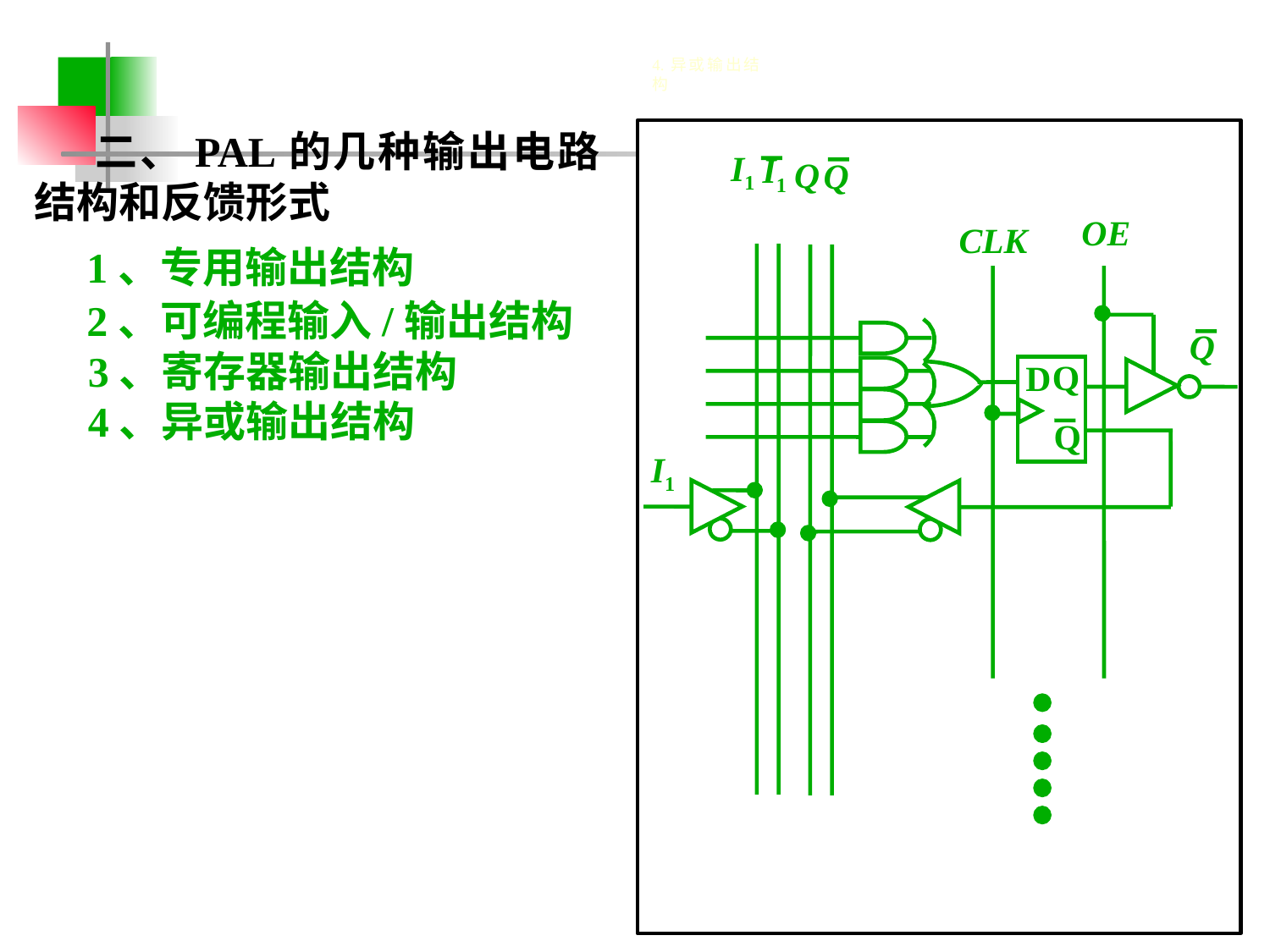

# 4.异或输出结构
    二、PAL的几种输出电路结构和反馈形式

I1
I1
Q
Q

OE
CLK

Q

Q
D

Q

I1

    1、专用输出结构

    2、可编程输入/输出结构
    3、寄存器输出结构
    4、异或输出结构